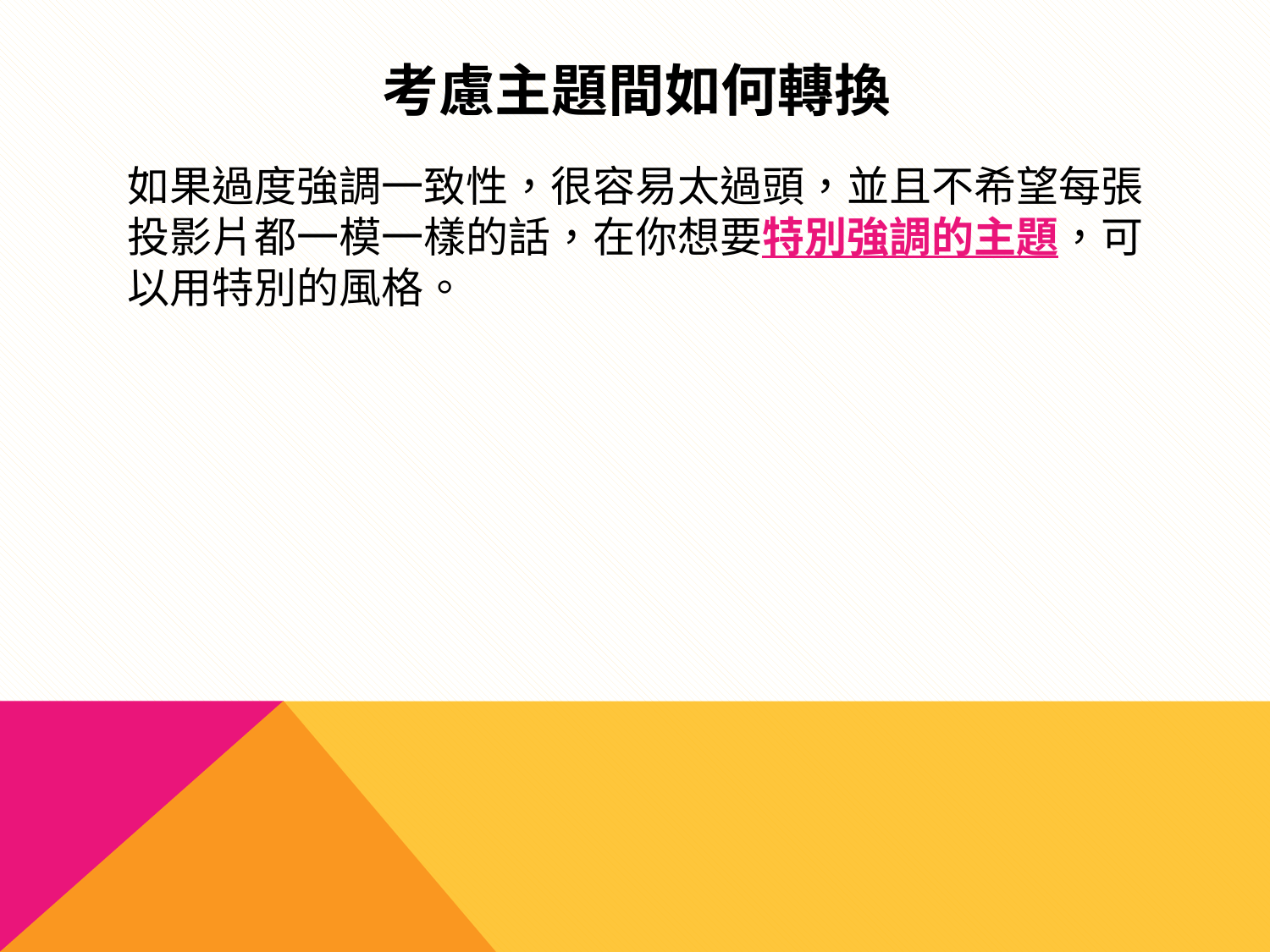

# 考慮主題間如何轉換
如果過度強調一致性，很容易太過頭，並且不希望每張投影片都一模一樣的話，在你想要特別強調的主題，可以用特別的風格。